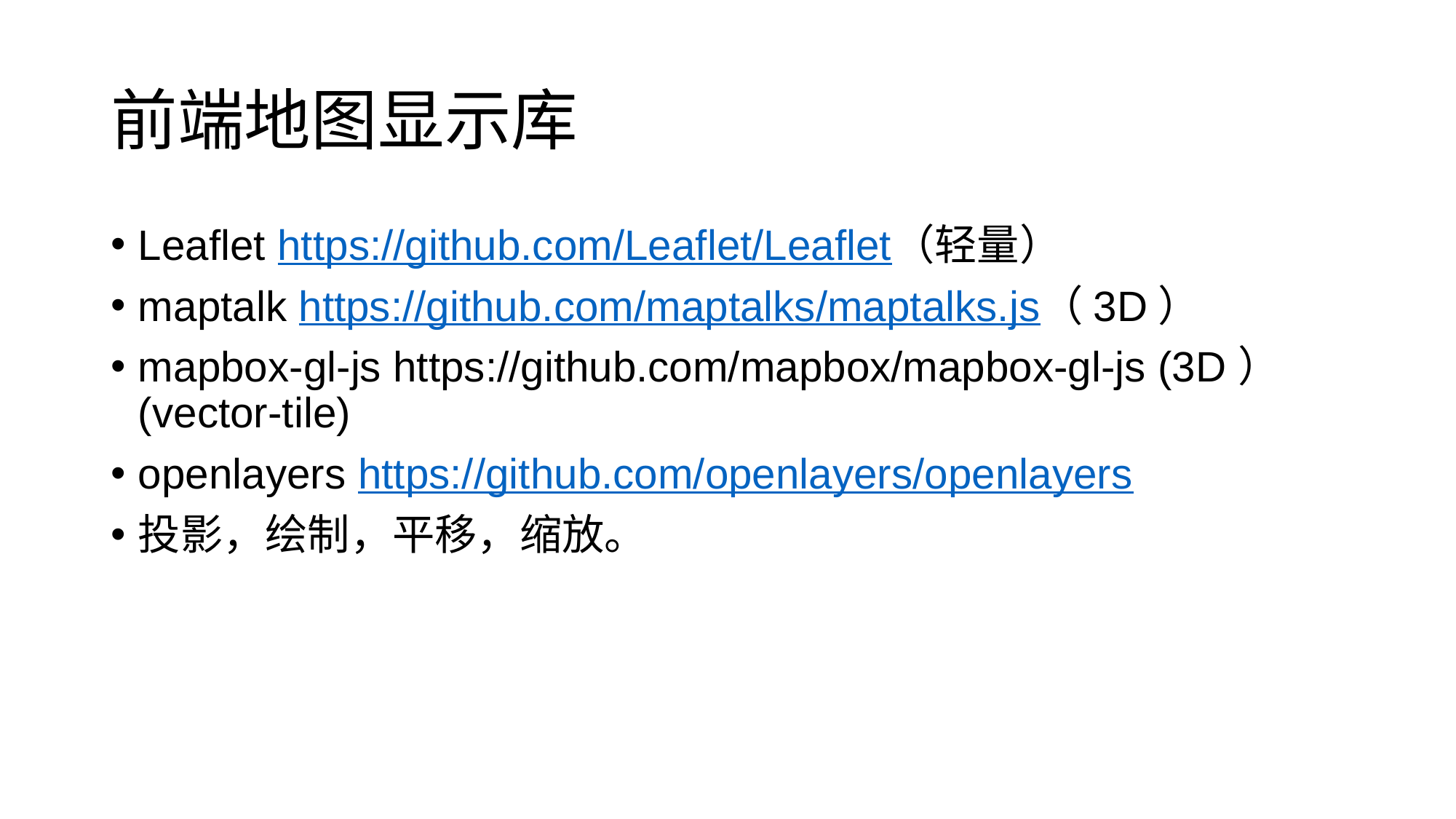

# 前端地图显示库
Leaflet https://github.com/Leaflet/Leaflet（轻量）
maptalk https://github.com/maptalks/maptalks.js（3D）
mapbox-gl-js https://github.com/mapbox/mapbox-gl-js (3D）(vector-tile)
openlayers https://github.com/openlayers/openlayers
投影，绘制，平移，缩放。